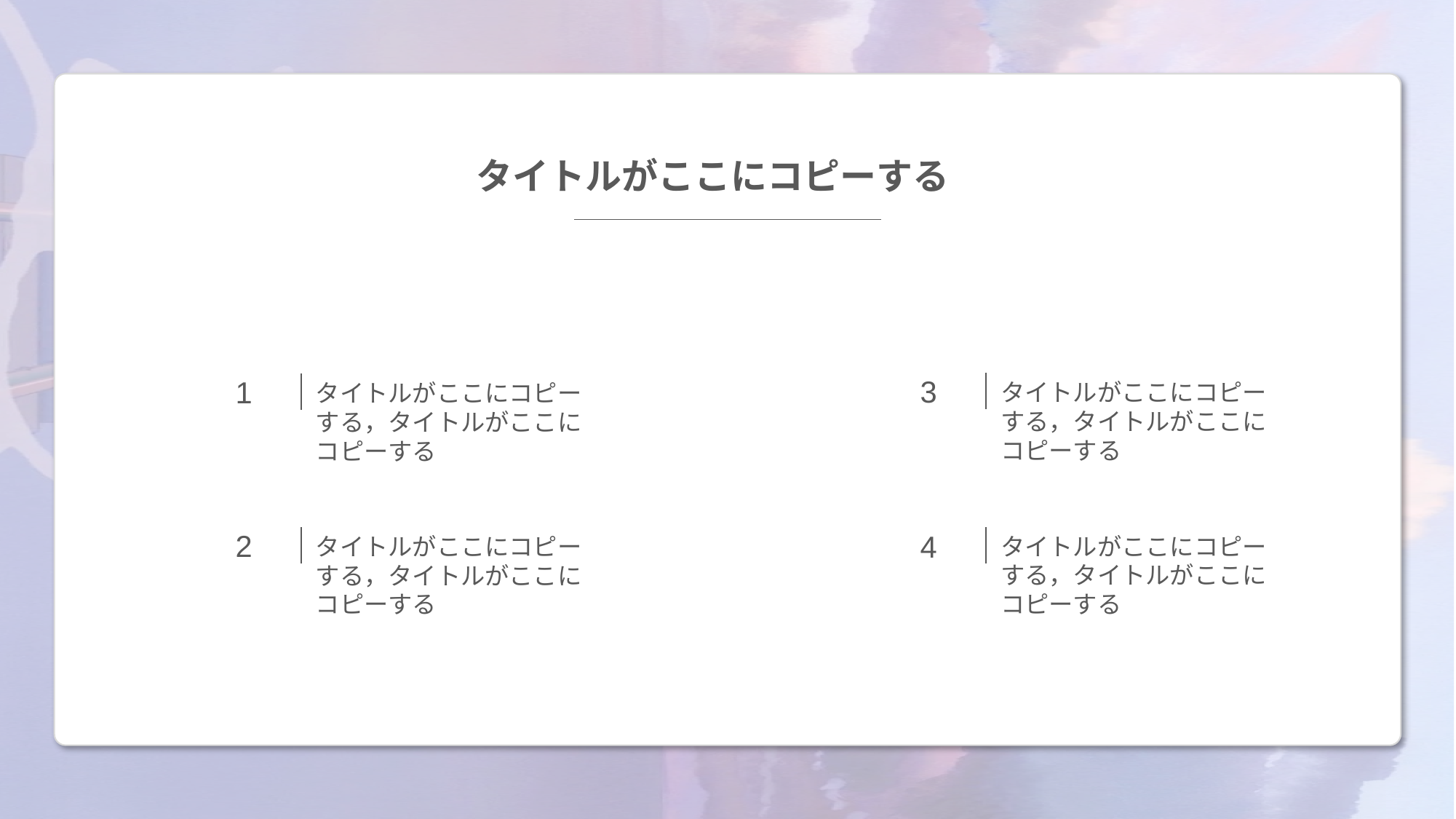

タイトルがここにコピーする
3
タイトルがここにコピーする，タイトルがここにコピーする
1
タイトルがここにコピーする，タイトルがここにコピーする
2
タイトルがここにコピーする，タイトルがここにコピーする
4
タイトルがここにコピーする，タイトルがここにコピーする